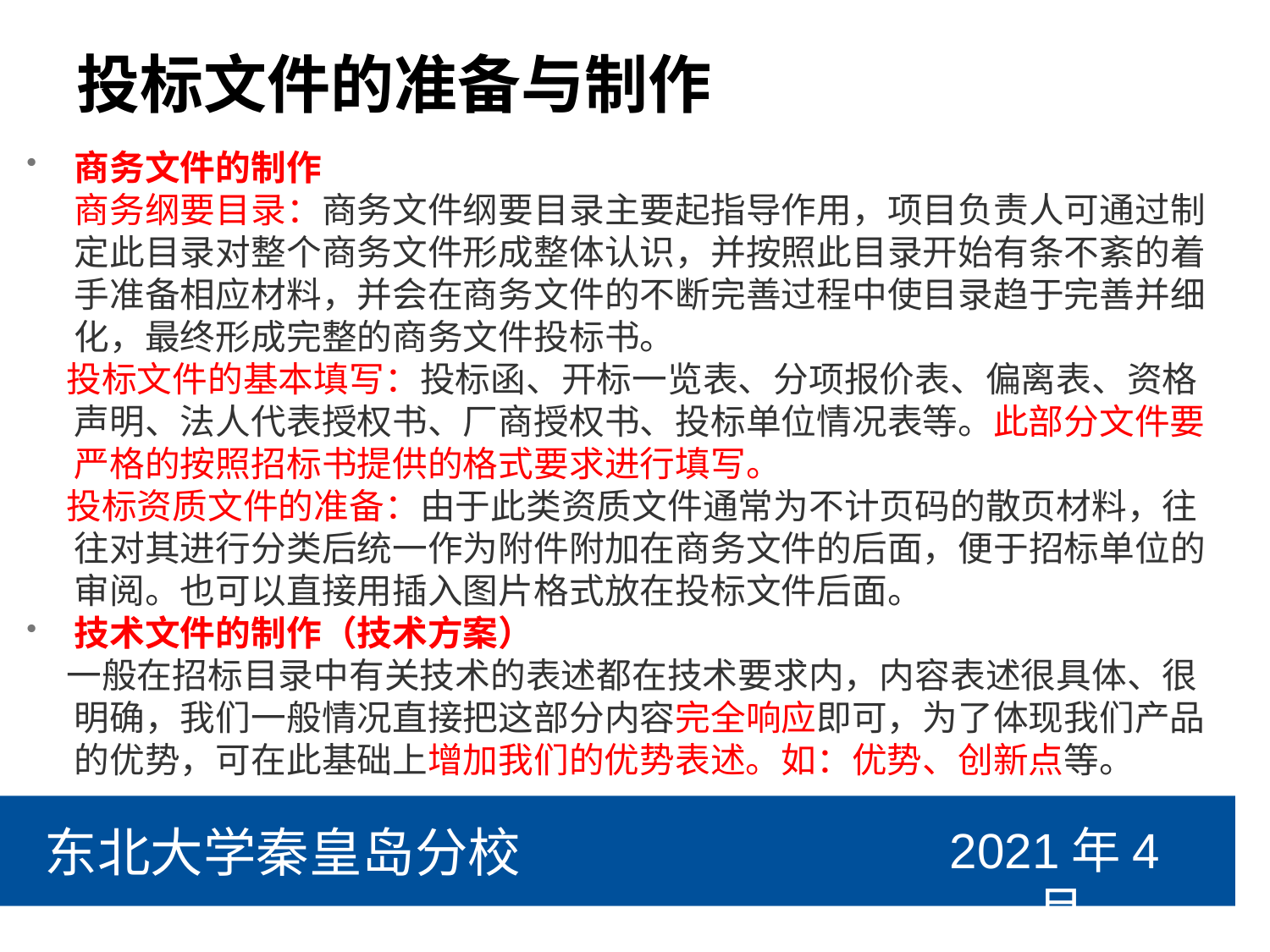

# 投标文件的准备与制作
商务文件的制作
     商务纲要目录：商务文件纲要目录主要起指导作用，项目负责人可通过制定此目录对整个商务文件形成整体认识，并按照此目录开始有条不紊的着手准备相应材料，并会在商务文件的不断完善过程中使目录趋于完善并细化，最终形成完整的商务文件投标书。
    投标文件的基本填写：投标函、开标一览表、分项报价表、偏离表、资格声明、法人代表授权书、厂商授权书、投标单位情况表等。此部分文件要严格的按照招标书提供的格式要求进行填写。
    投标资质文件的准备：由于此类资质文件通常为不计页码的散页材料，往往对其进行分类后统一作为附件附加在商务文件的后面，便于招标单位的审阅。也可以直接用插入图片格式放在投标文件后面。
技术文件的制作（技术方案）
    一般在招标目录中有关技术的表述都在技术要求内，内容表述很具体、很明确，我们一般情况直接把这部分内容完全响应即可，为了体现我们产品的优势，可在此基础上增加我们的优势表述。如：优势、创新点等。